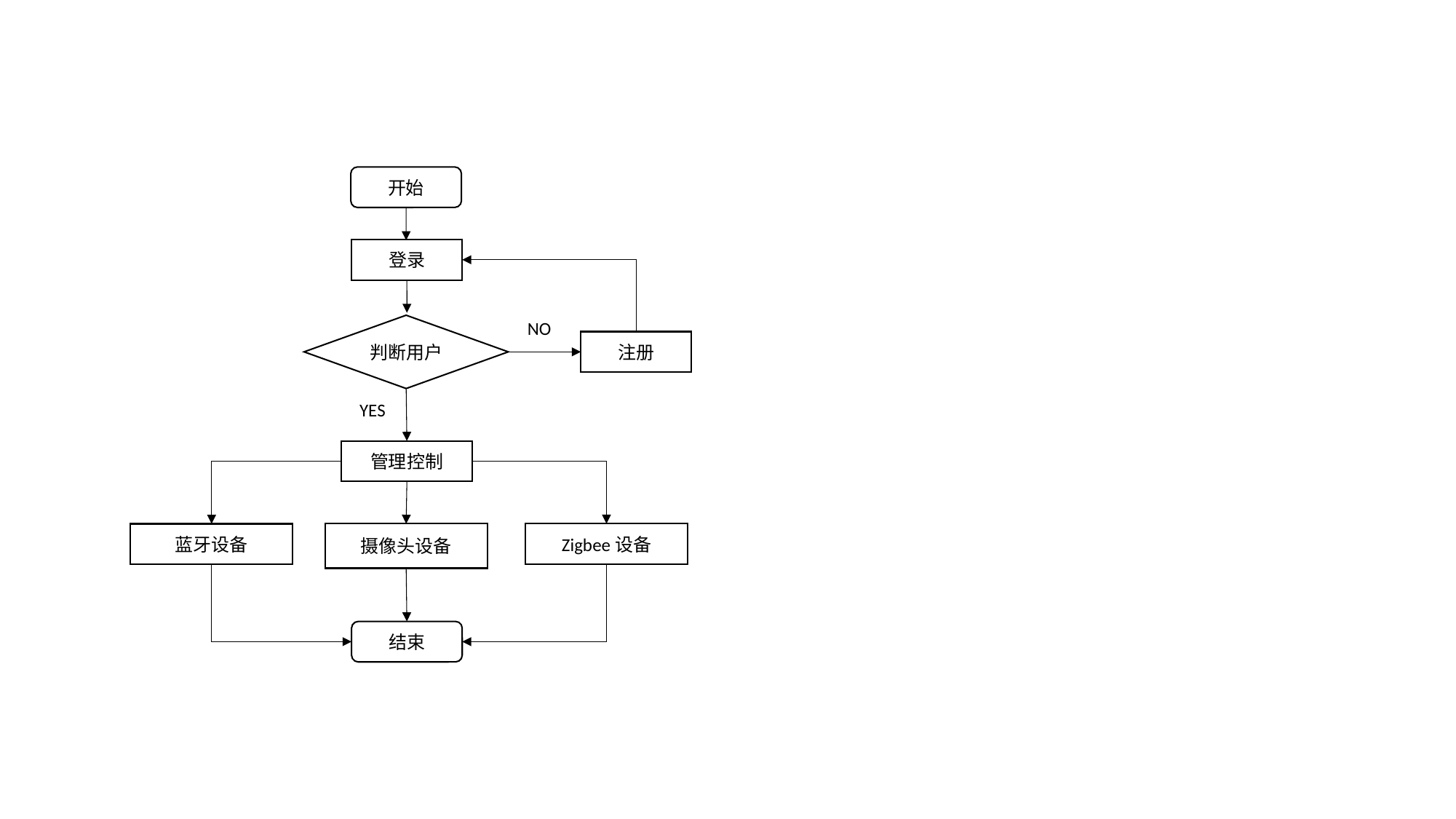

开始
登录
NO
判断用户
注册
YES
管理控制
Zigbee设备
蓝牙设备
摄像头设备
结束